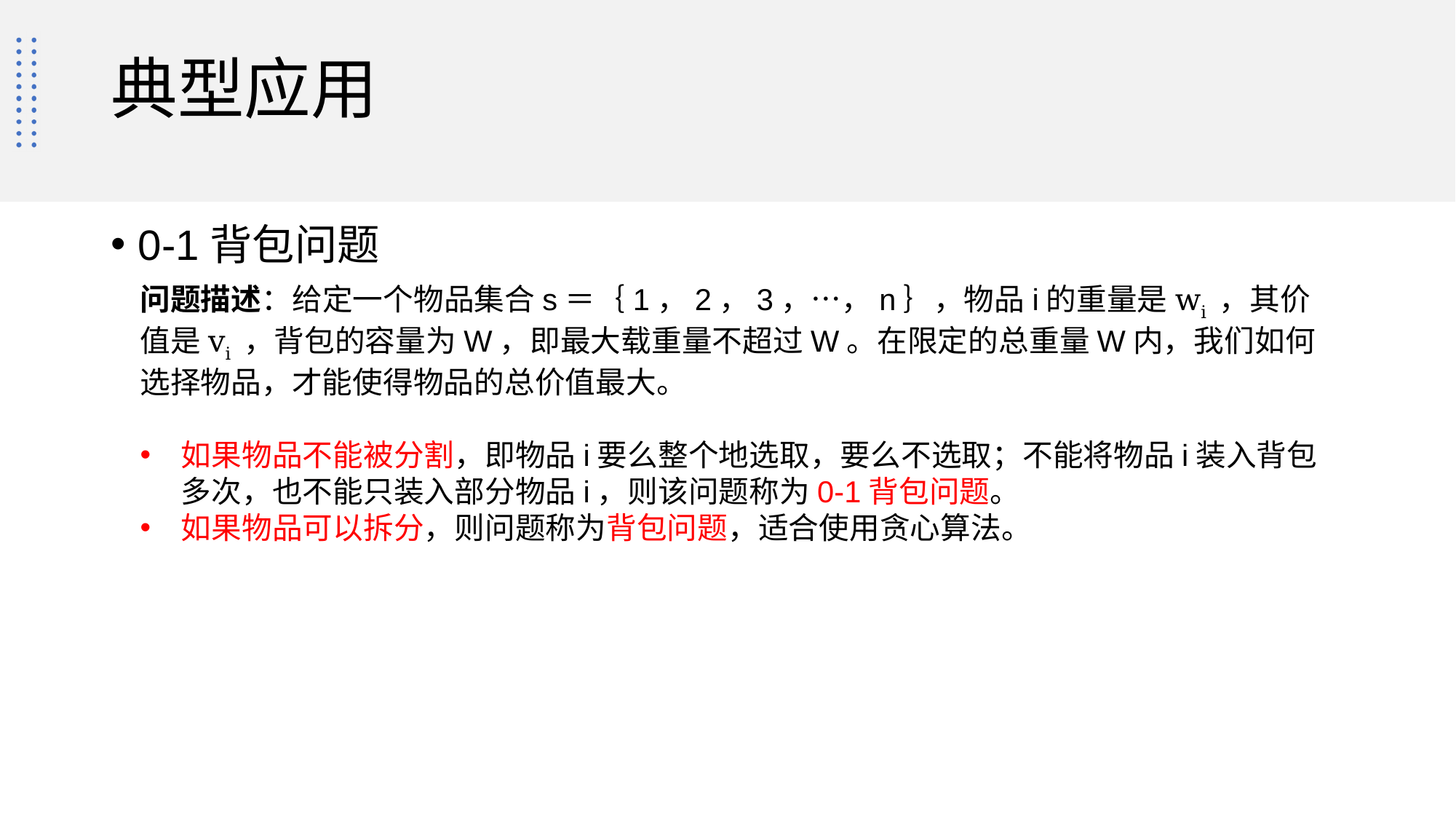

# 典型应用
0-1背包问题
问题描述：给定一个物品集合s＝｛1，2，3，…，n｝，物品i的重量是wi ，其价值是vi ，背包的容量为W，即最大载重量不超过W。在限定的总重量W内，我们如何选择物品，才能使得物品的总价值最大。

如果物品不能被分割，即物品i要么整个地选取，要么不选取；不能将物品i装入背包多次，也不能只装入部分物品i，则该问题称为0-1背包问题。
如果物品可以拆分，则问题称为背包问题，适合使用贪心算法。